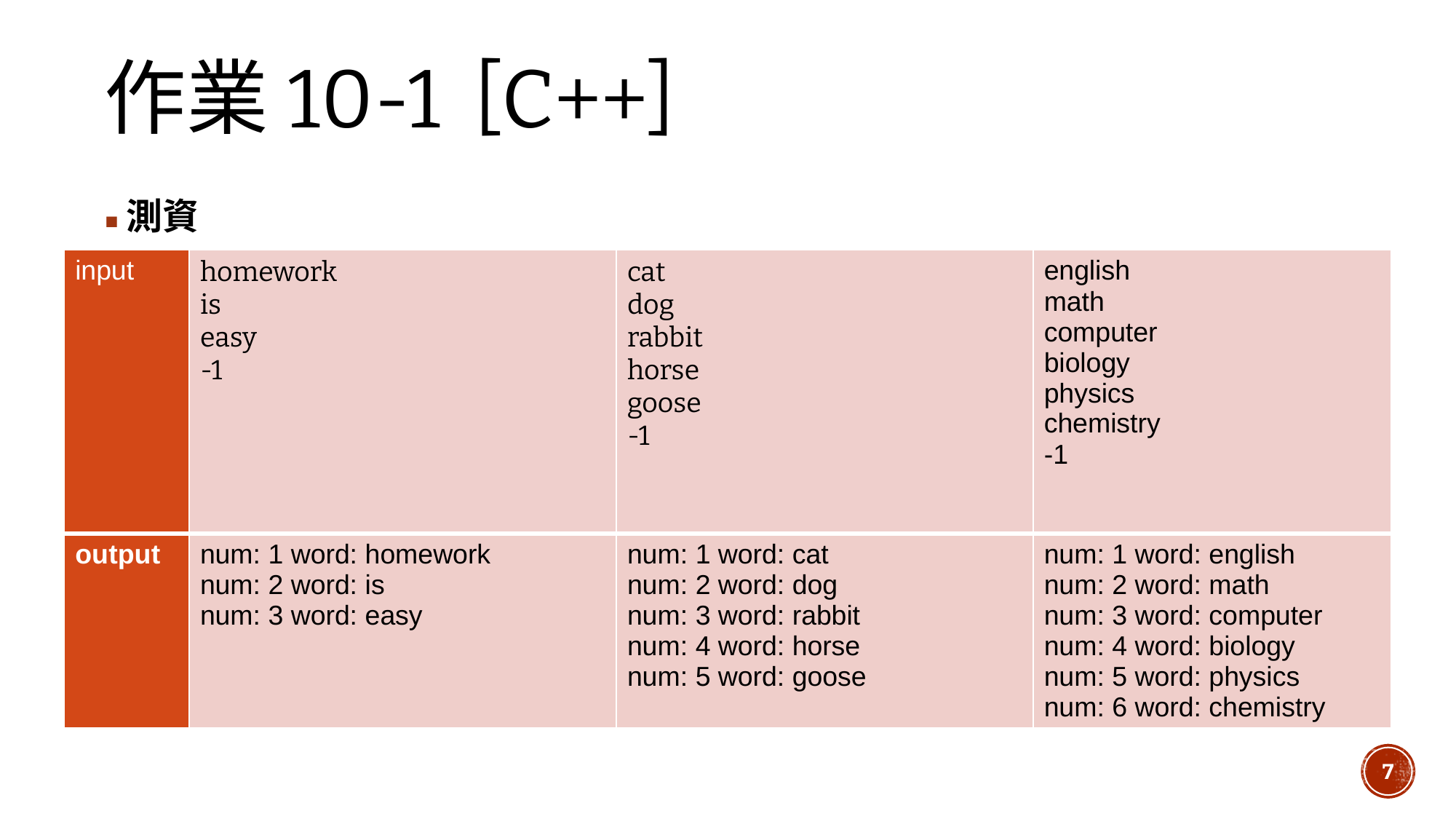

# 作業10-1  [C++]
測資
| input | homework is easy -1 | cat dog rabbit horse goose -1 | english math computer biology physics chemistry -1 |
| --- | --- | --- | --- |
| output | num: 1 word: homework num: 2 word: is num: 3 word: easy | num: 1 word: cat num: 2 word: dog num: 3 word: rabbit num: 4 word: horse num: 5 word: goose | num: 1 word: english num: 2 word: math num: 3 word: computer num: 4 word: biology num: 5 word: physics num: 6 word: chemistry |
7